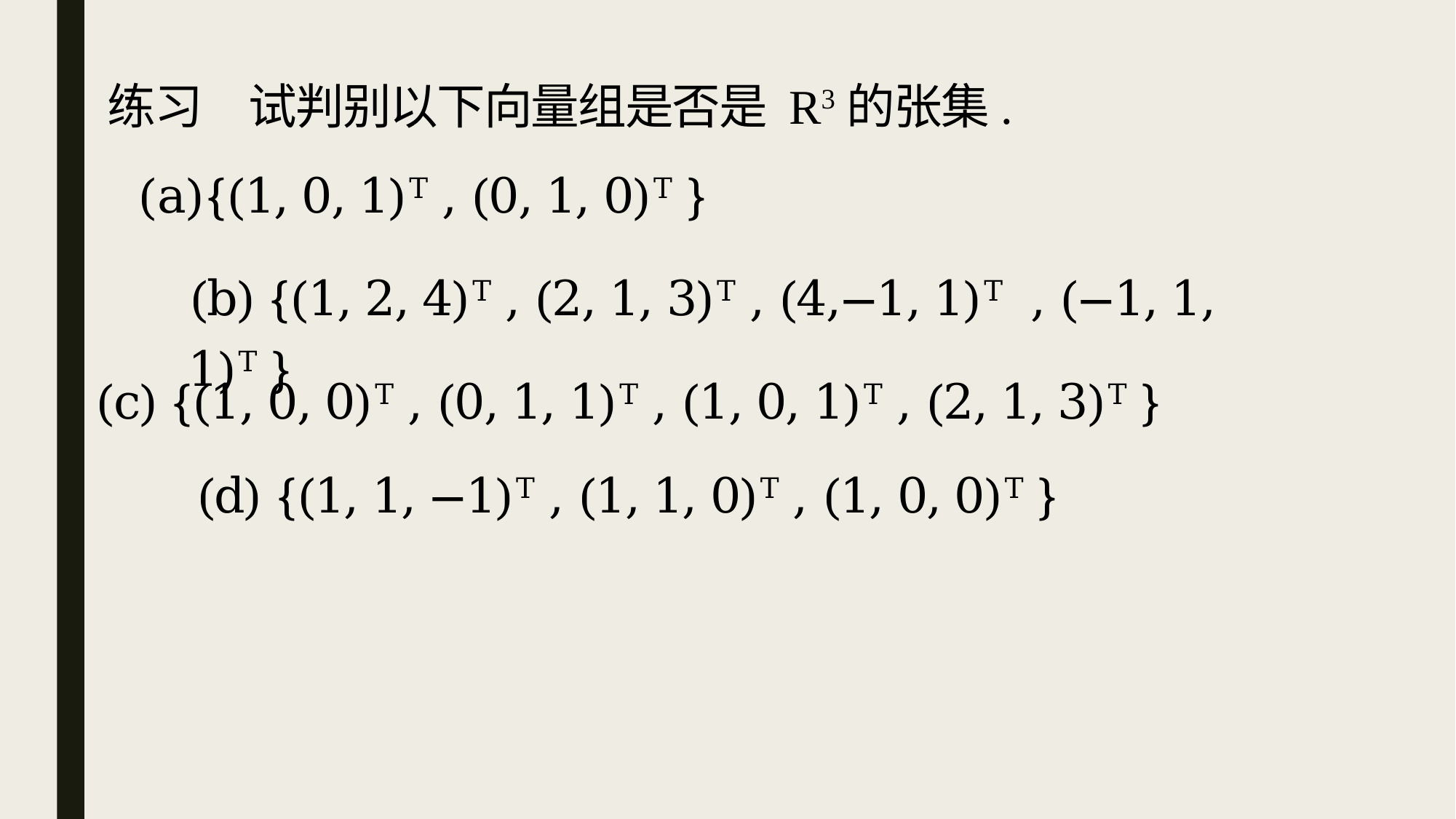

练习     试判别以下向量组是否是 R3的张集.
{(1, 0, 1)T , (0, 1, 0)T }
(b) {(1, 2, 4)T , (2, 1, 3)T , (4,−1, 1)T  , (−1, 1, 1)T }
(c) {(1, 0, 0)T , (0, 1, 1)T , (1, 0, 1)T , (2, 1, 3)T }
(d) {(1, 1, −1)T , (1, 1, 0)T , (1, 0, 0)T }